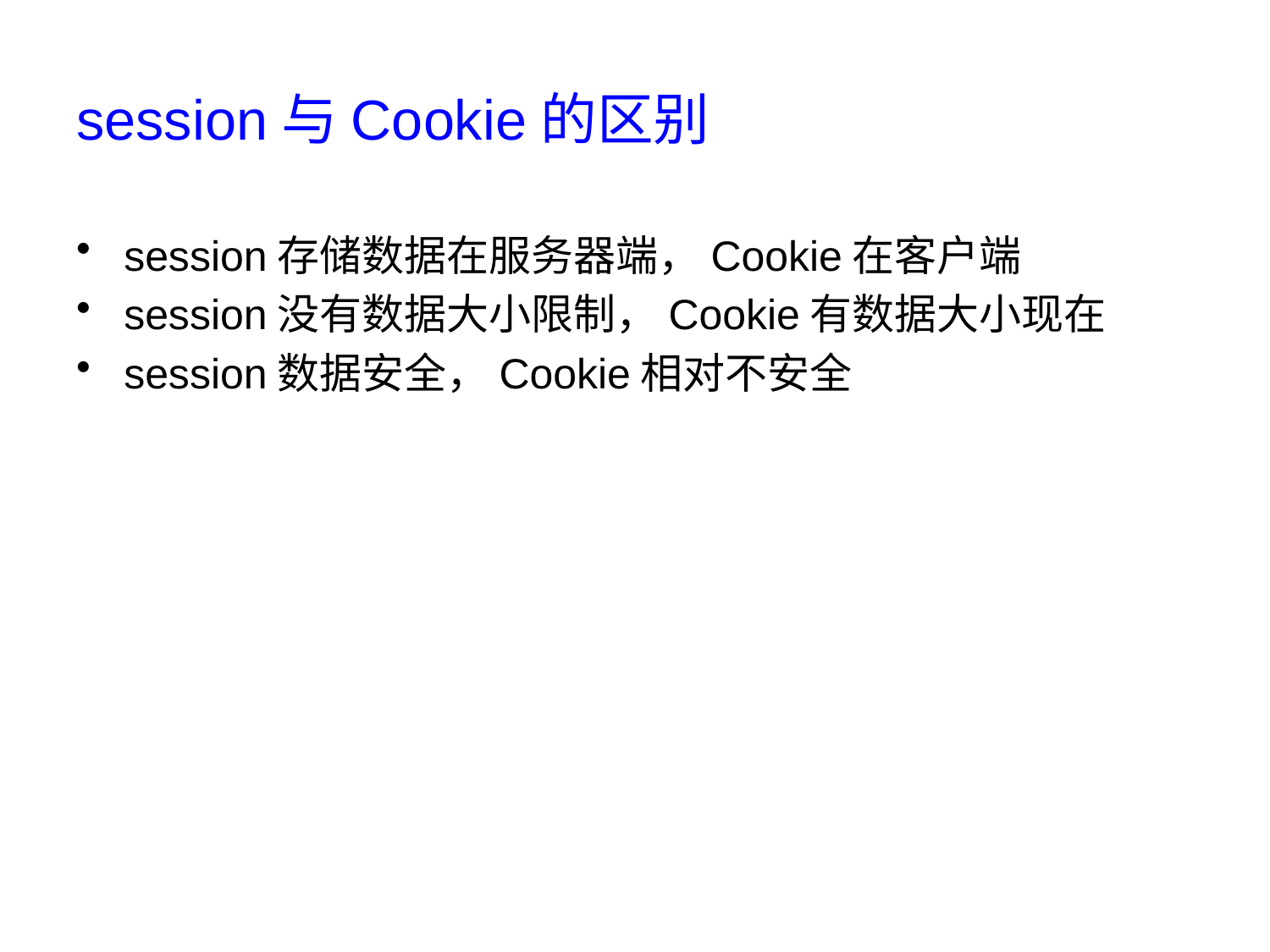

# session与Cookie的区别
session存储数据在服务器端，Cookie在客户端
session没有数据大小限制，Cookie有数据大小现在
session数据安全，Cookie相对不安全